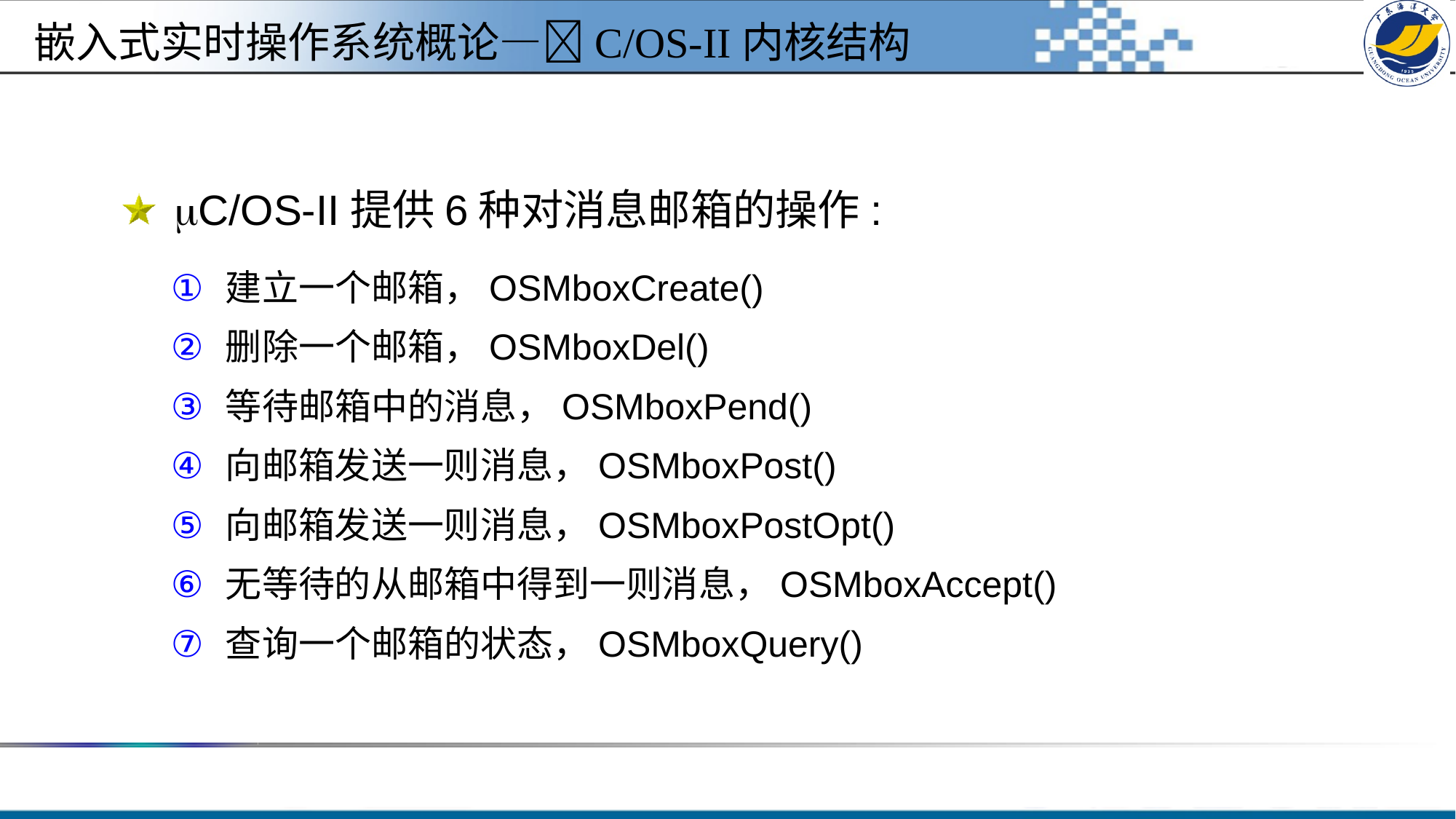

#
嵌入式实时操作系统概论—μC/OS-II内核结构
μC/OS-II提供6种对消息邮箱的操作:
建立一个邮箱，OSMboxCreate()
删除一个邮箱，OSMboxDel()
等待邮箱中的消息，OSMboxPend()
向邮箱发送一则消息，OSMboxPost()
向邮箱发送一则消息，OSMboxPostOpt()
无等待的从邮箱中得到一则消息，OSMboxAccept()
查询一个邮箱的状态，OSMboxQuery()
73